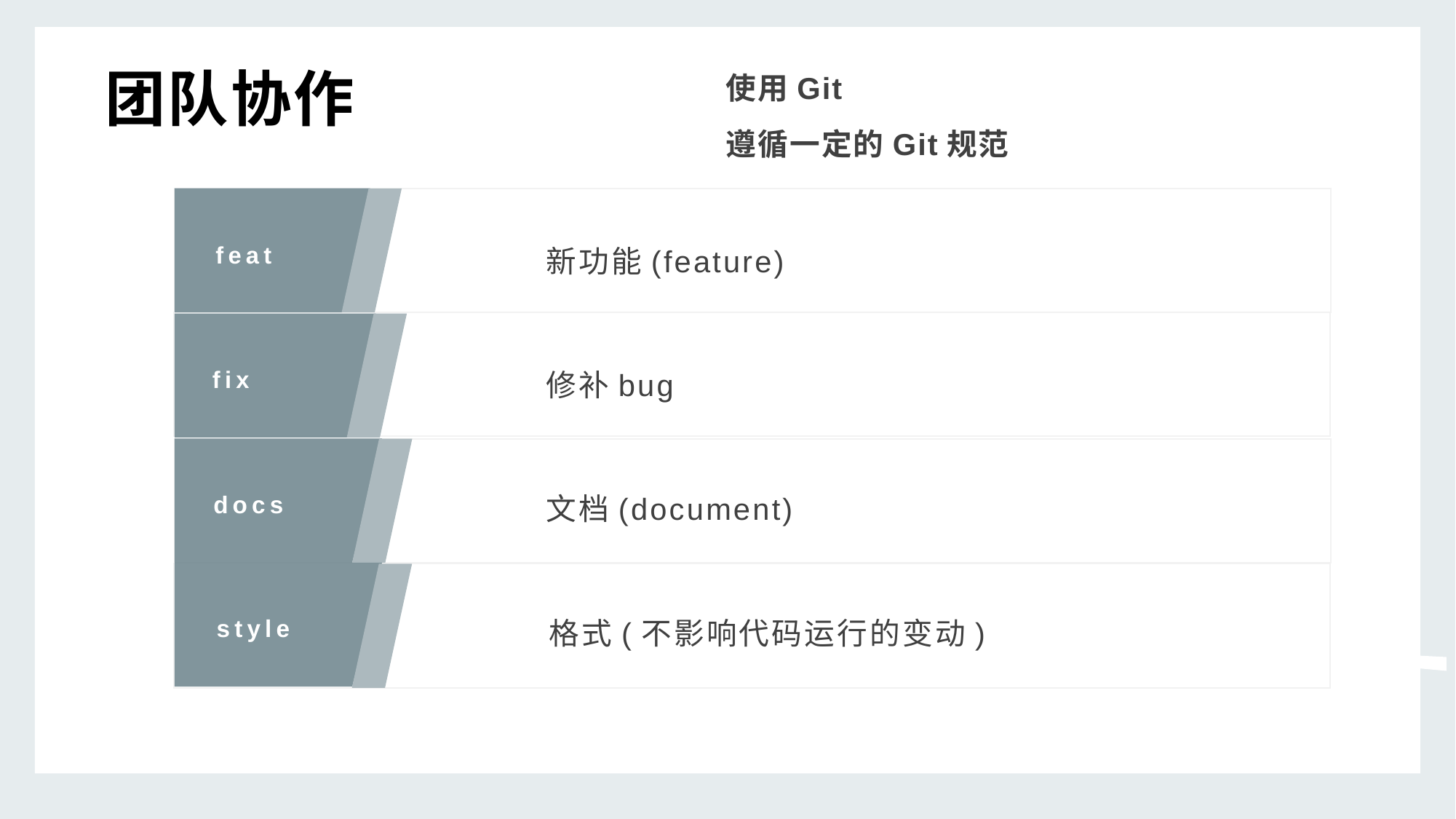

团队协作
使用Git
遵循一定的Git规范

新功能(feature)
feat

修补bug
fix

文档(document)
docs

格式(不影响代码运行的变动)
style